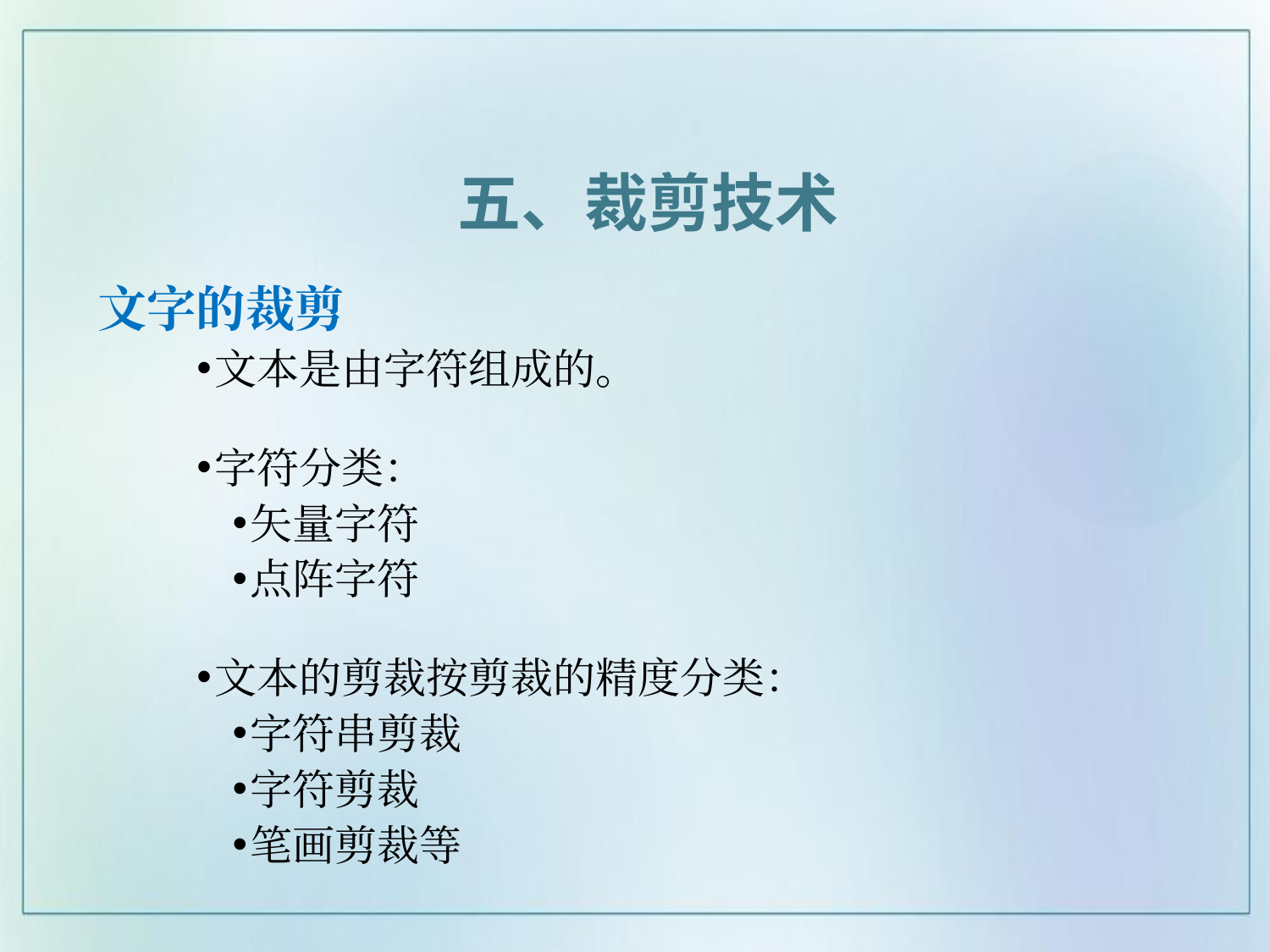

五、裁剪技术
# 文字的裁剪
文本是由字符组成的。
字符分类：
矢量字符
点阵字符
文本的剪裁按剪裁的精度分类：
字符串剪裁
字符剪裁
笔画剪裁等